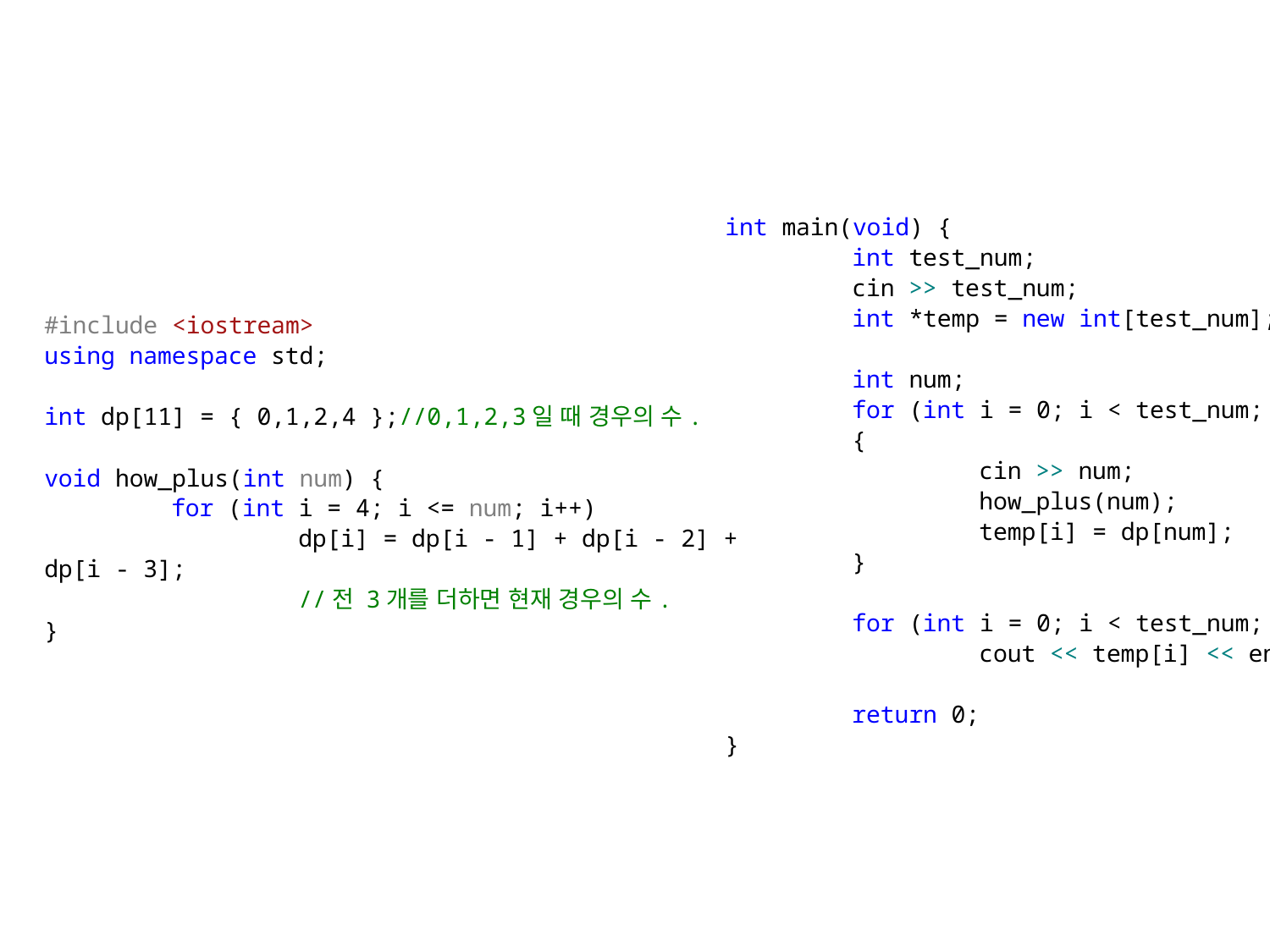

int main(void) {
	int test_num;
	cin >> test_num;
	int *temp = new int[test_num];

	int num;
	for (int i = 0; i < test_num; i++)
	{
		cin >> num;
		how_plus(num);
		temp[i] = dp[num];
	}

	for (int i = 0; i < test_num; i++)
		cout << temp[i] << endl;

	return 0;
}
#include <iostream>
using namespace std;

int dp[11] = { 0,1,2,4 };//0,1,2,3일 때 경우의 수.

void how_plus(int num) {
	for (int i = 4; i <= num; i++)
		dp[i] = dp[i - 1] + dp[i - 2] + dp[i - 3];
		//전 3개를 더하면 현재 경우의 수.
}